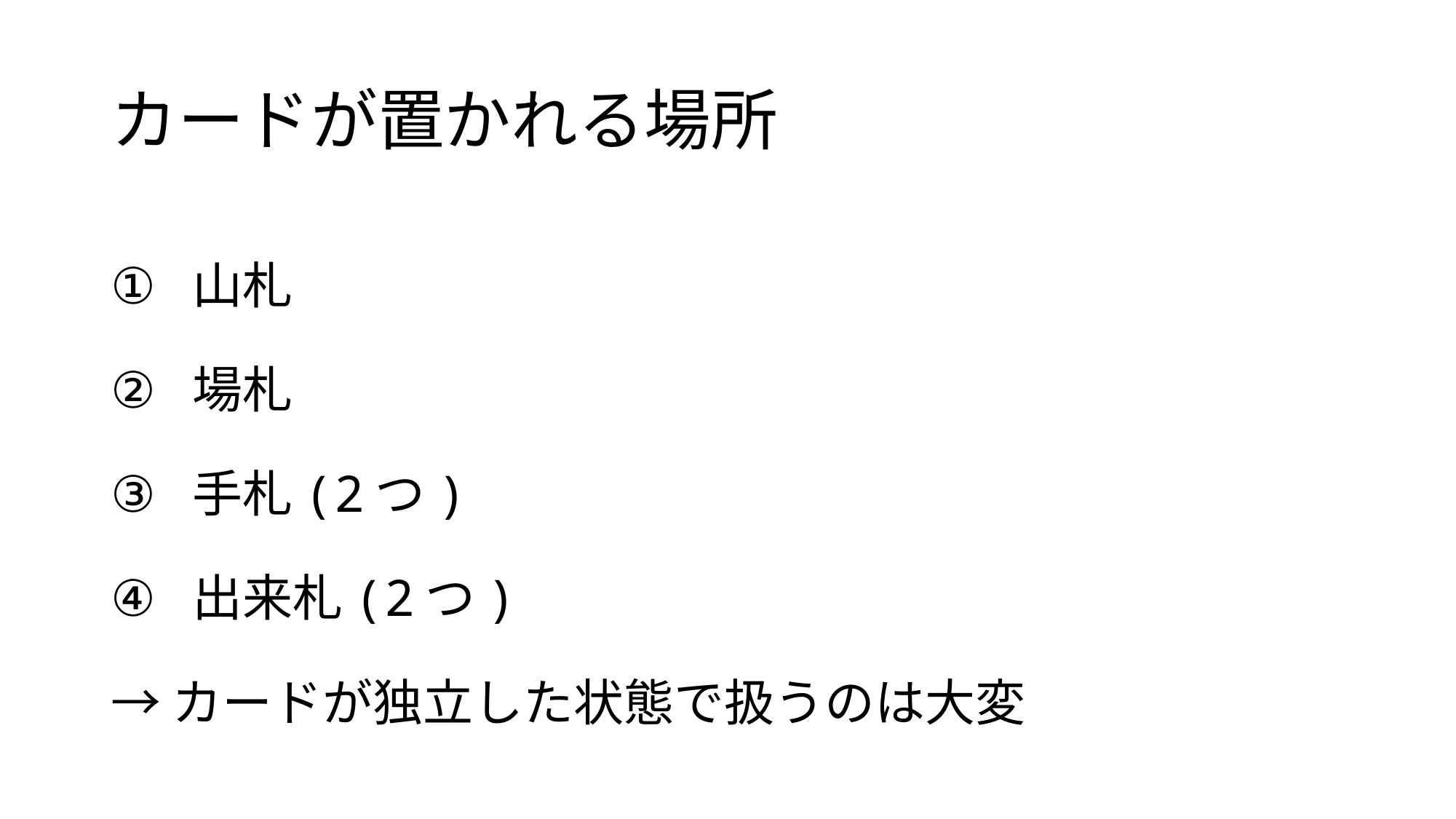

# カードが置かれる場所
山札
場札
手札(2つ)
出来札(2つ)
→カードが独立した状態で扱うのは大変